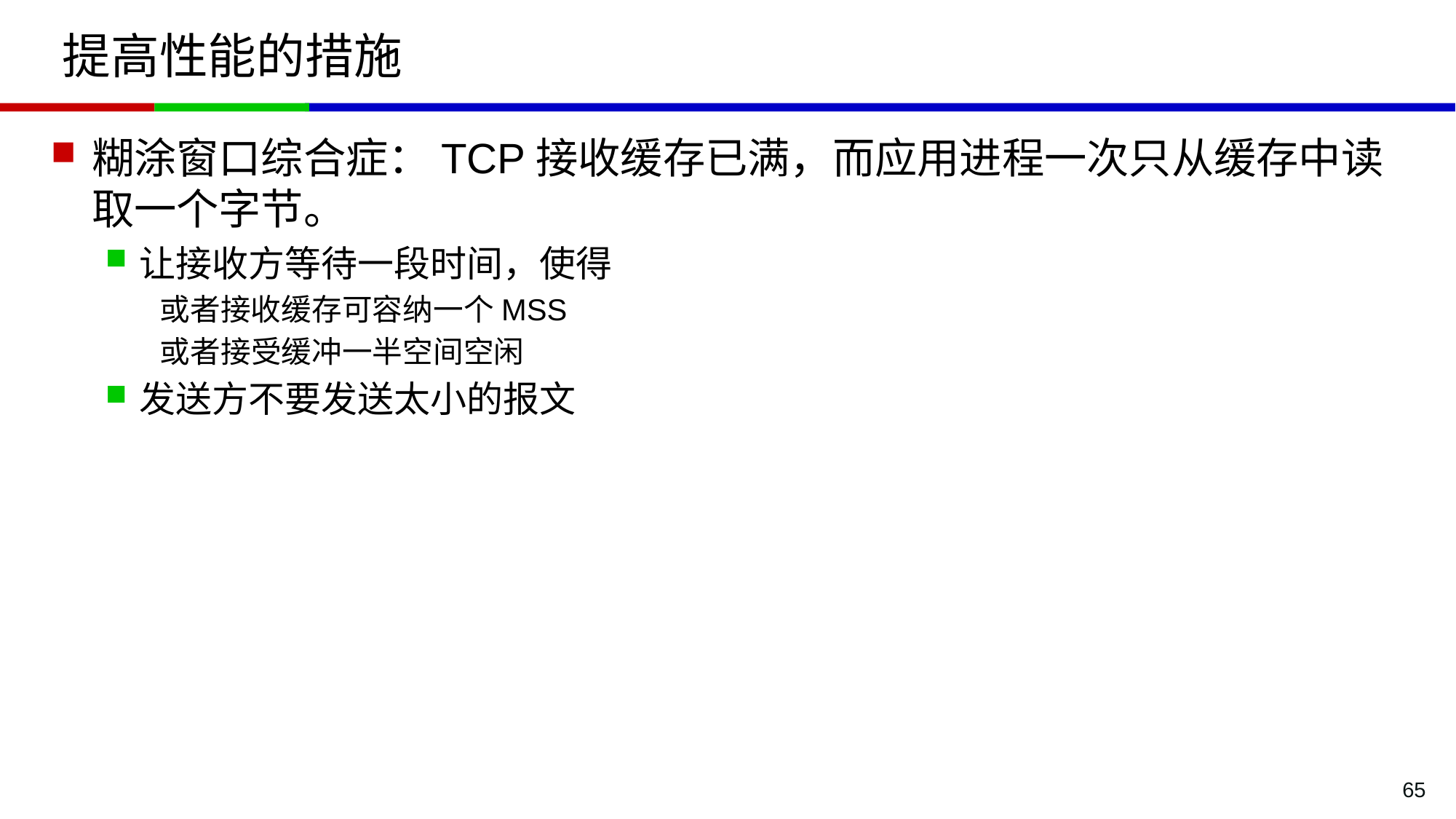

# 提高性能的措施
糊涂窗口综合症：TCP接收缓存已满，而应用进程一次只从缓存中读取一个字节。
让接收方等待一段时间，使得
或者接收缓存可容纳一个MSS
或者接受缓冲一半空间空闲
发送方不要发送太小的报文
65